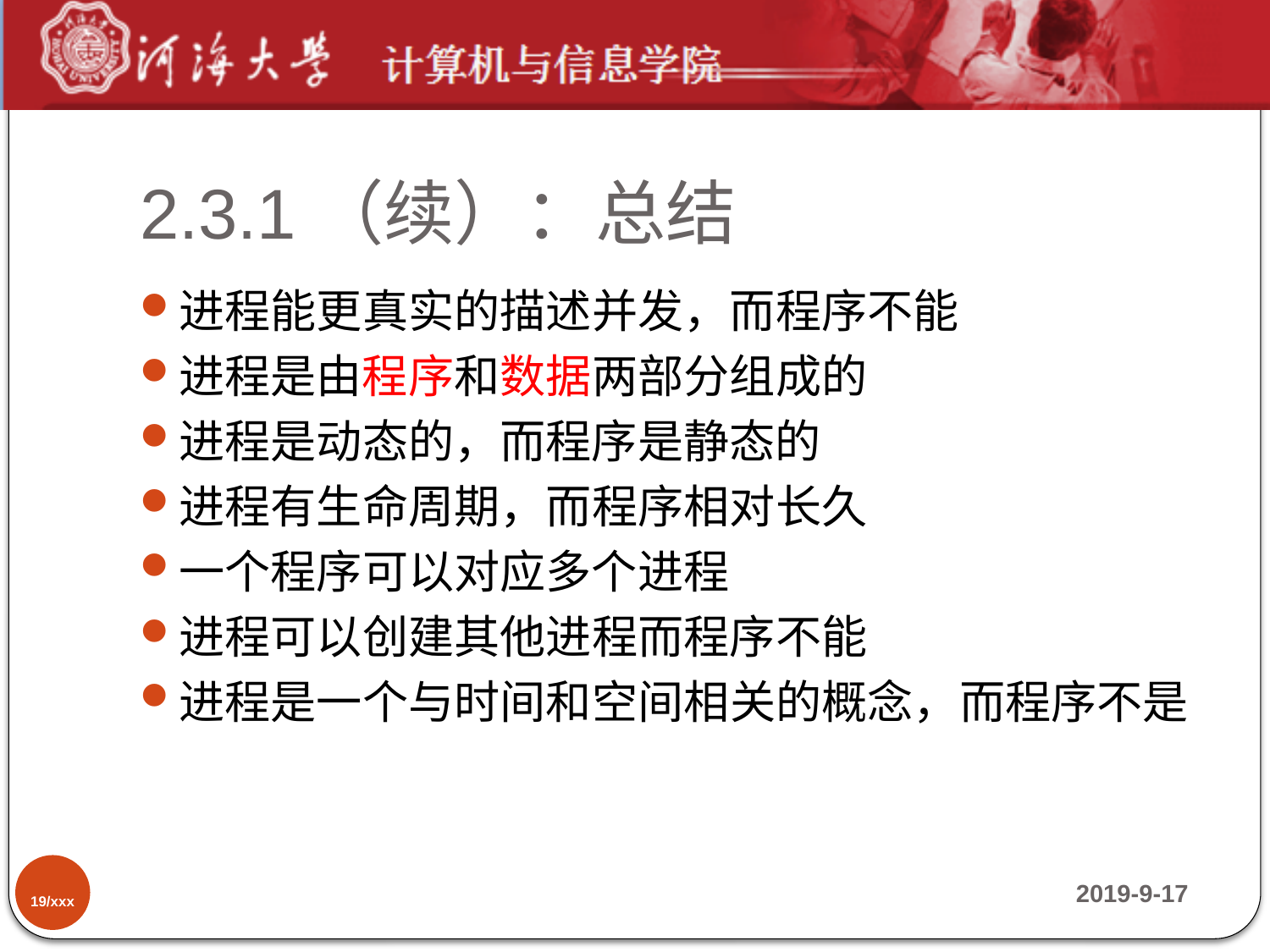

# 2.3.1（续）：总结
进程能更真实的描述并发，而程序不能
进程是由程序和数据两部分组成的
进程是动态的，而程序是静态的
进程有生命周期，而程序相对长久
一个程序可以对应多个进程
进程可以创建其他进程而程序不能
进程是一个与时间和空间相关的概念，而程序不是

19/xxx
2019-9-17